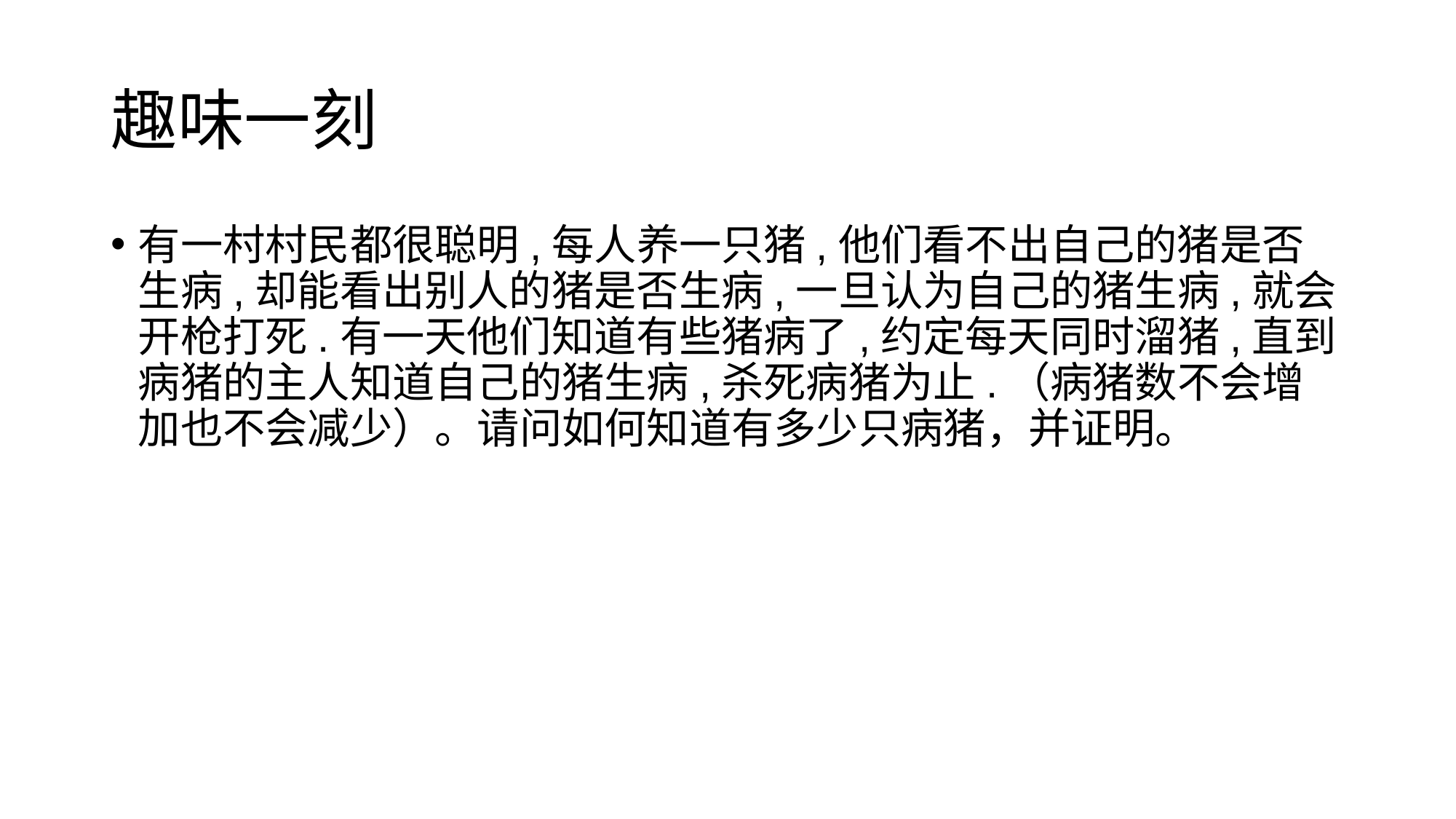

# 趣味一刻
有一村村民都很聪明,每人养一只猪,他们看不出自己的猪是否生病,却能看出别人的猪是否生病,一旦认为自己的猪生病,就会开枪打死.有一天他们知道有些猪病了,约定每天同时溜猪,直到病猪的主人知道自己的猪生病,杀死病猪为止.（病猪数不会增加也不会减少）。请问如何知道有多少只病猪，并证明。